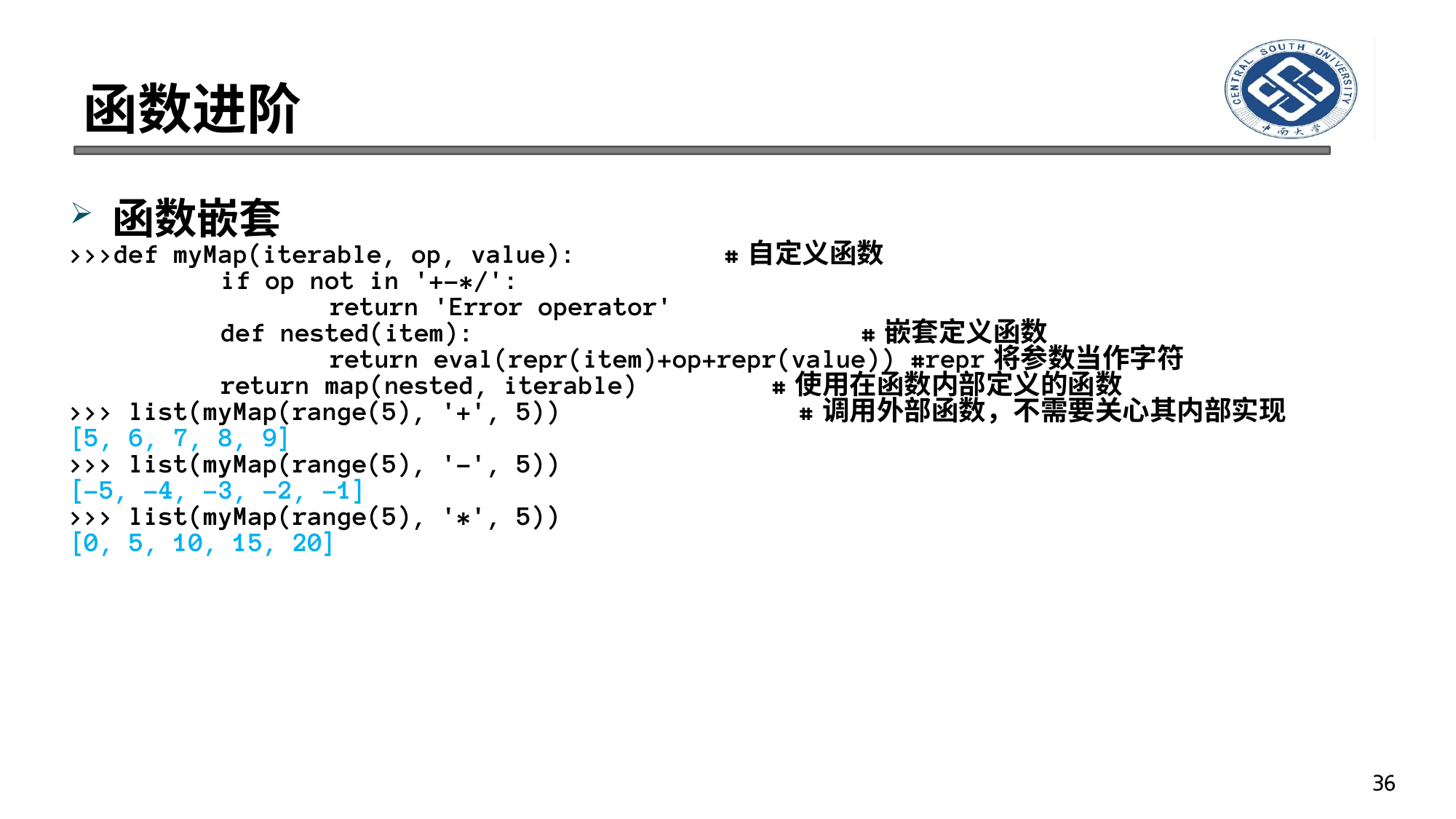

# 函数进阶
函数嵌套
>>>def myMap(iterable, op, value):          #自定义函数
		if op not in '+-*/':
			return 'Error operator'
		def nested(item):                          #嵌套定义函数
			return eval(repr(item)+op+repr(value)) #repr将参数当作字符
		return map(nested, iterable)         #使用在函数内部定义的函数
>>> list(myMap(range(5), '+', 5))                #调用外部函数，不需要关心其内部实现
[5, 6, 7, 8, 9]
>>> list(myMap(range(5), '-', 5))
[-5, -4, -3, -2, -1]
>>> list(myMap(range(5), '*', 5))
[0, 5, 10, 15, 20]

36